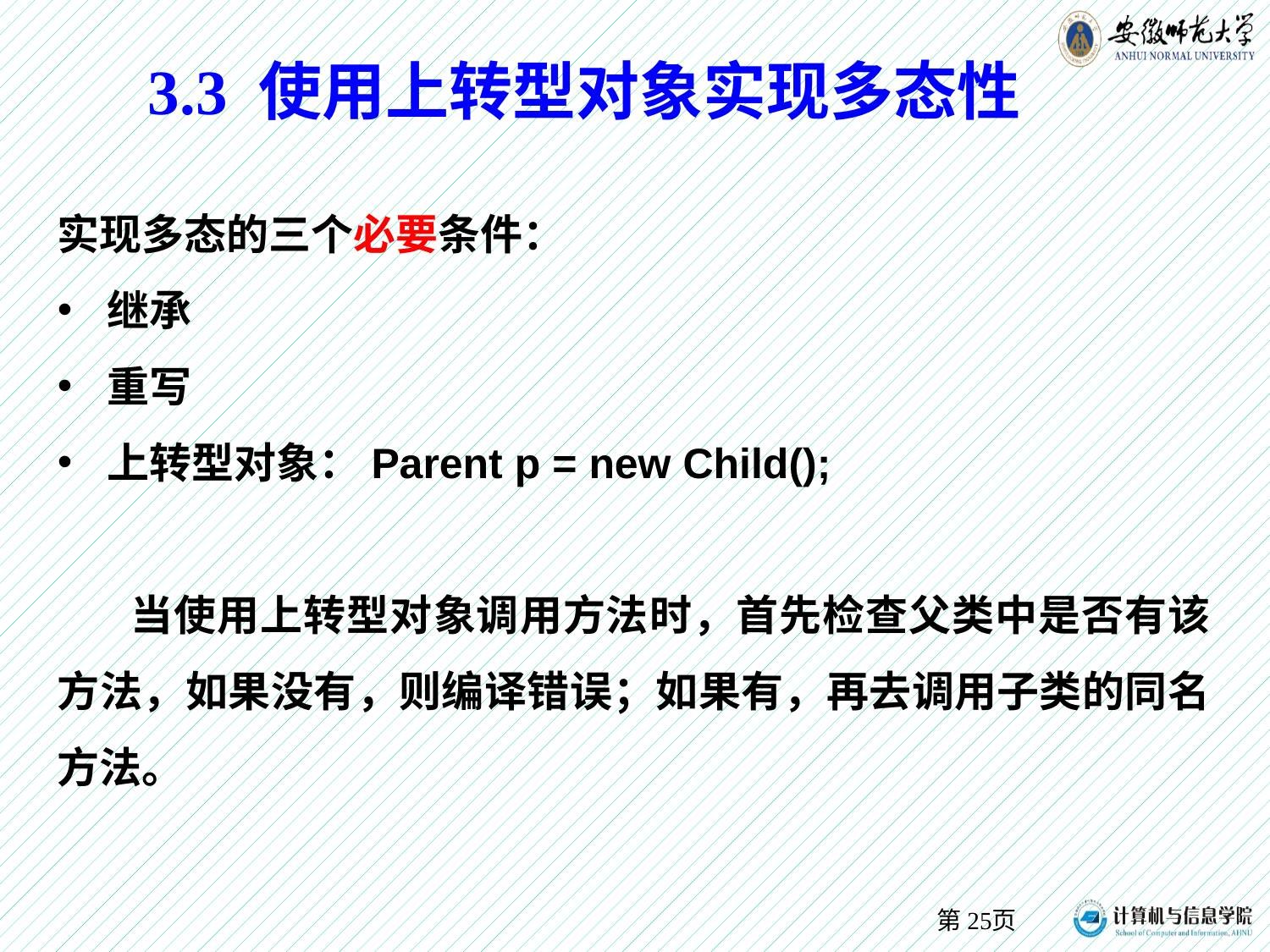

# 3.3 使用上转型对象实现多态性
实现多态的三个必要条件：
 继承
 重写
 上转型对象：Parent p = new Child();

      当使用上转型对象调用方法时，首先检查父类中是否有该方法，如果没有，则编译错误；如果有，再去调用子类的同名方法。
第25页